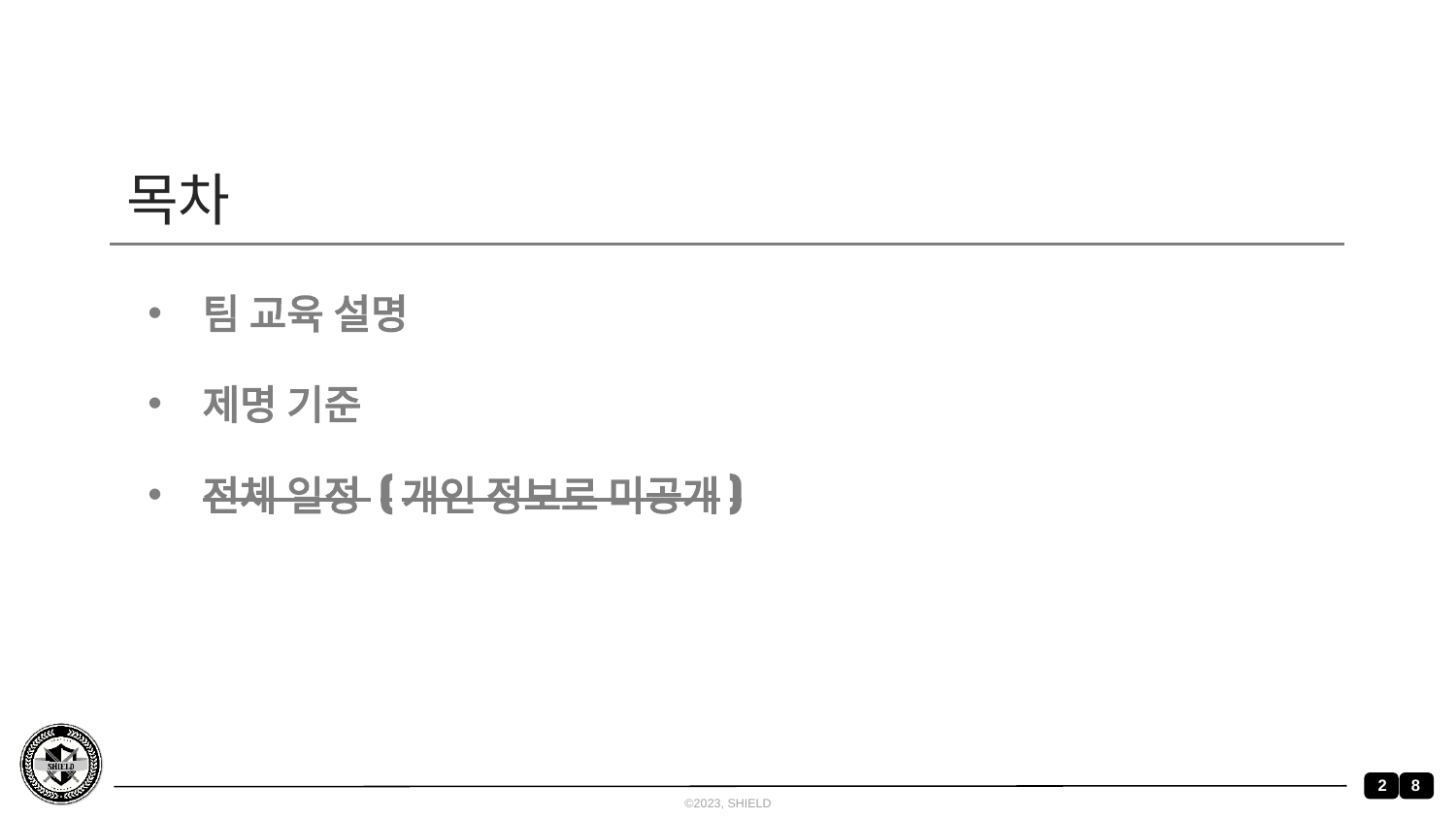

# 목차
팀 교육 설명
제명 기준
전체 일정 (개인 정보로 미공개)